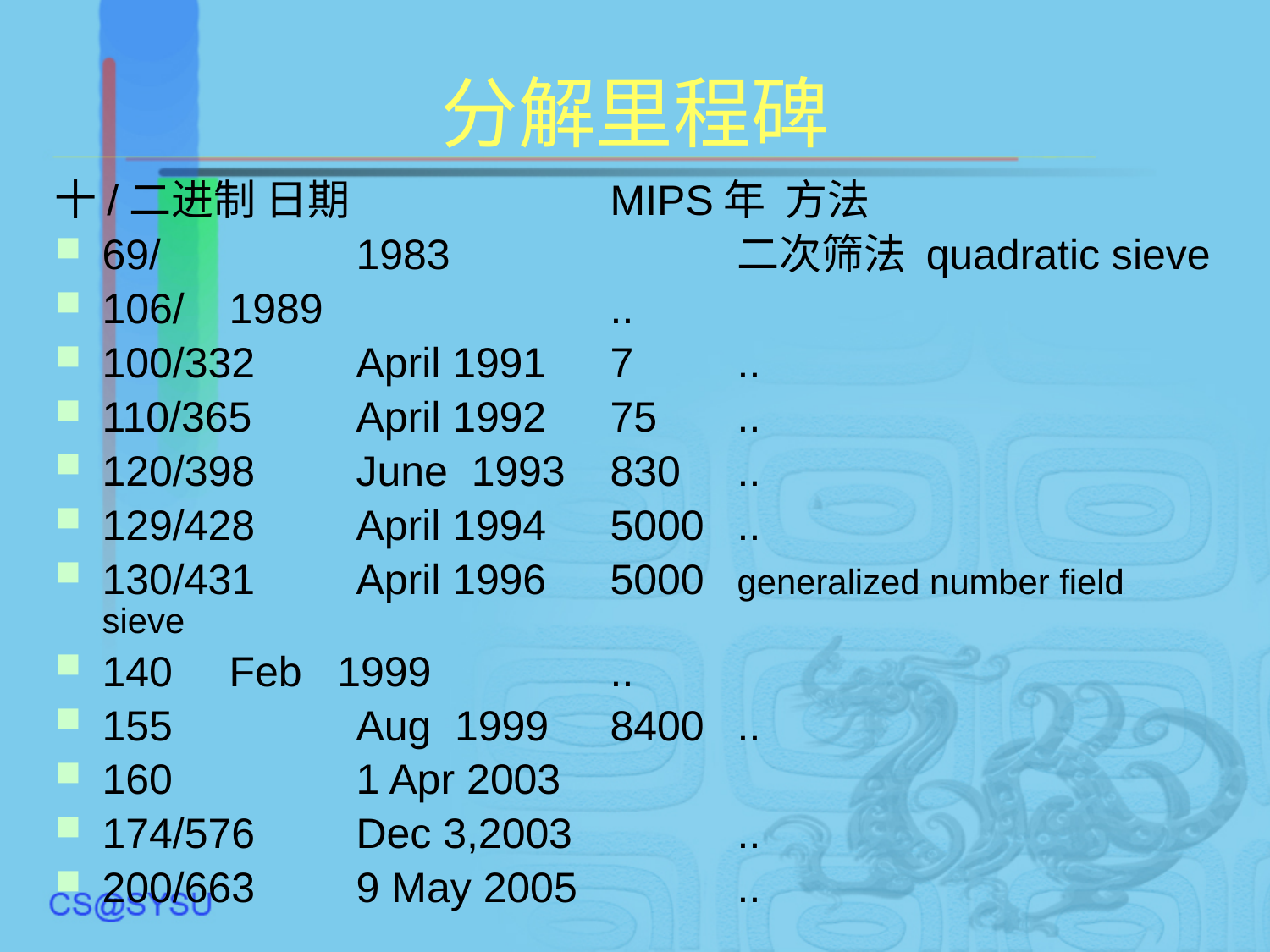

# 分解里程碑
十/二进制 日期 		MIPS年  方法
69/		1983 			二次筛法 quadratic sieve
106/	1989			..
100/332 	April 1991 	7 	..
110/365 	April 1992 	75 	..
120/398 	June  1993 	830 	..
129/428 	April 1994 	5000 	..
130/431 	April 1996 	5000	generalized number field sieve
140 	Feb   1999 		..
155		Aug  1999 	8400	..
160		1 Apr 2003
174/576	Dec 3,2003		..
200/663 	9 May 2005		..